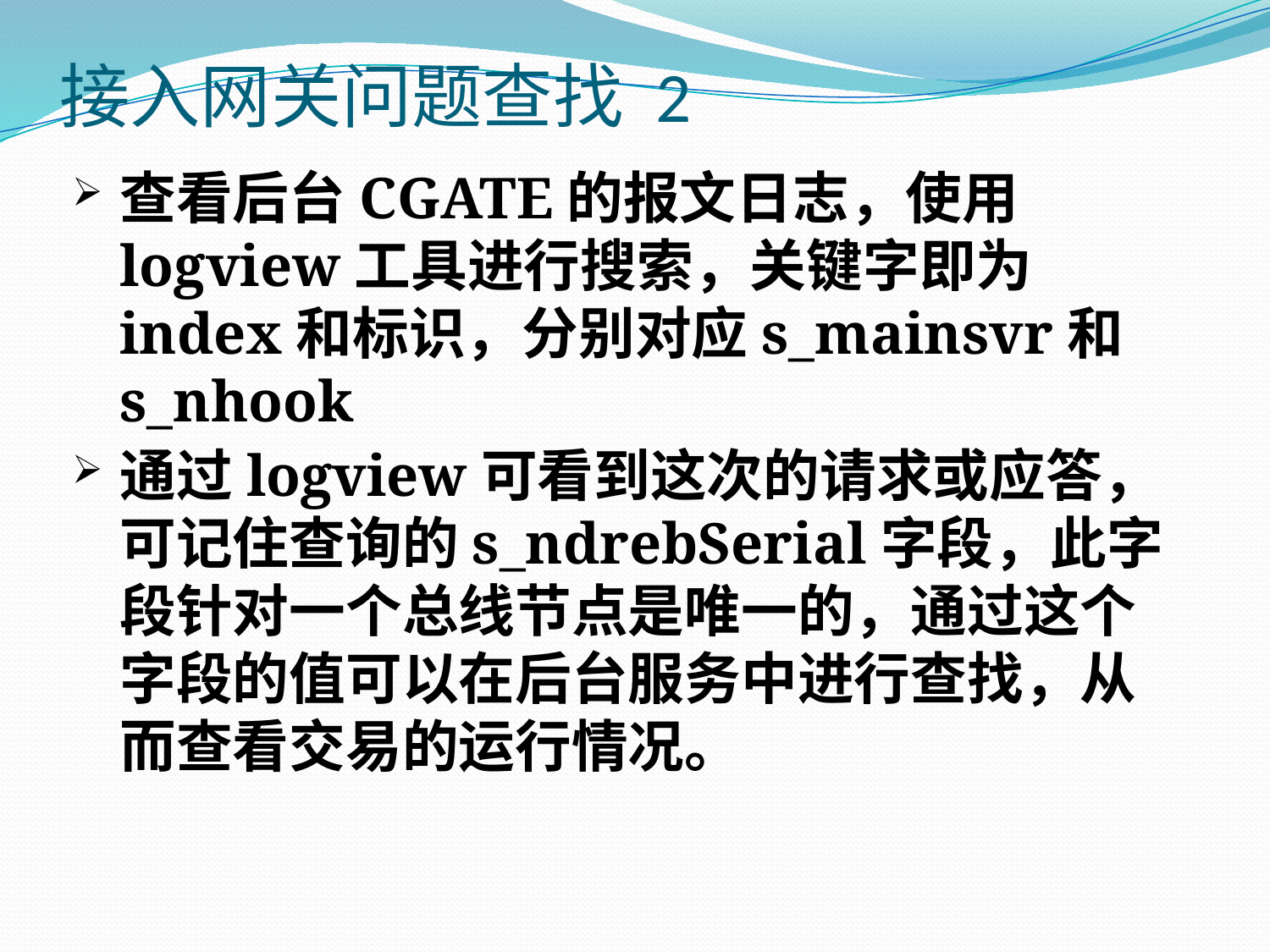

# 接入网关问题查找 2
查看后台CGATE的报文日志，使用logview工具进行搜索，关键字即为index和标识，分别对应s_mainsvr和s_nhook
通过logview可看到这次的请求或应答，可记住查询的s_ndrebSerial字段，此字段针对一个总线节点是唯一的，通过这个字段的值可以在后台服务中进行查找，从而查看交易的运行情况。